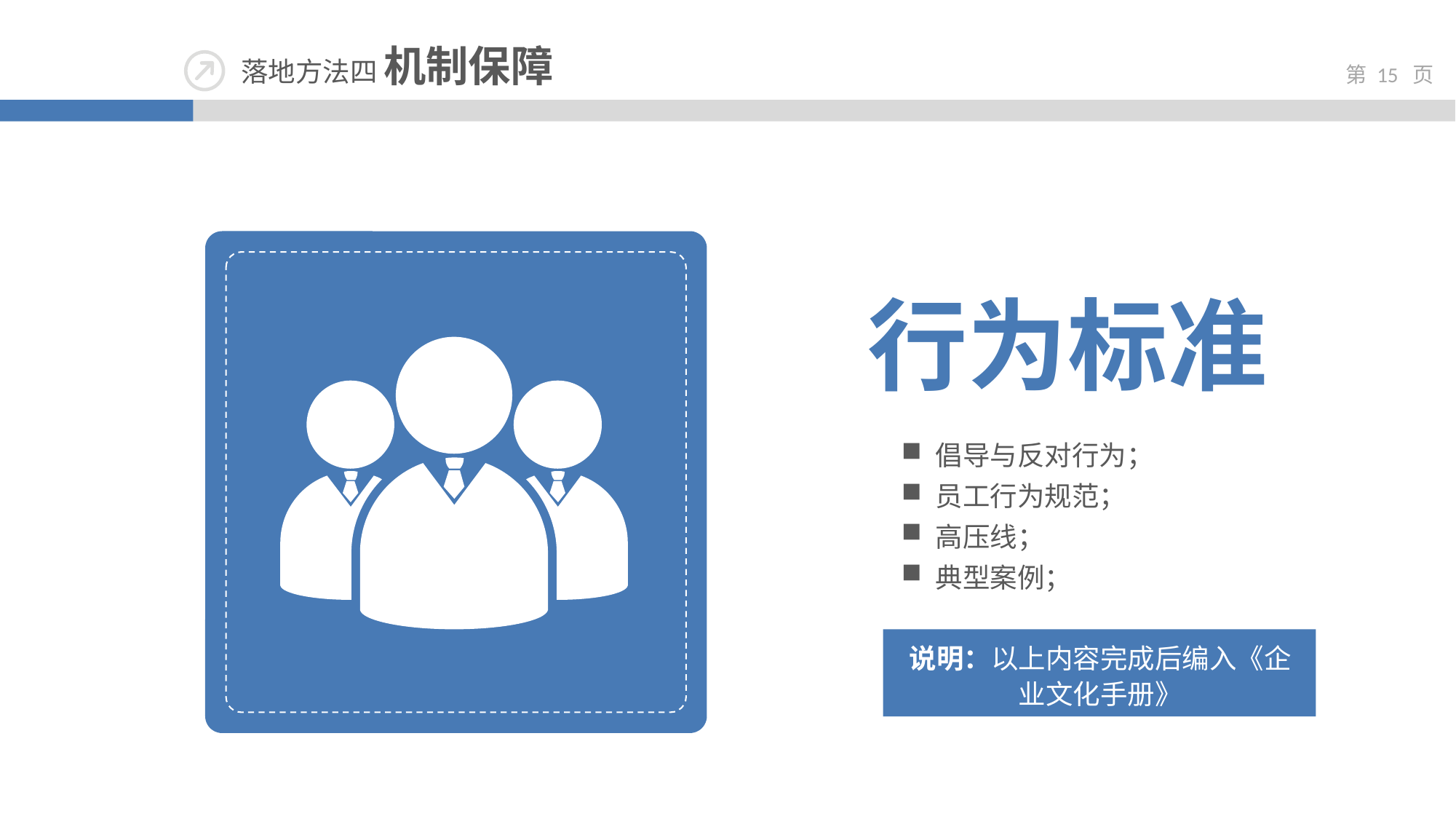

行为标准

倡导与反对行为；
员工行为规范；
高压线；
典型案例；

说明：以上内容完成后编入《企业文化手册》